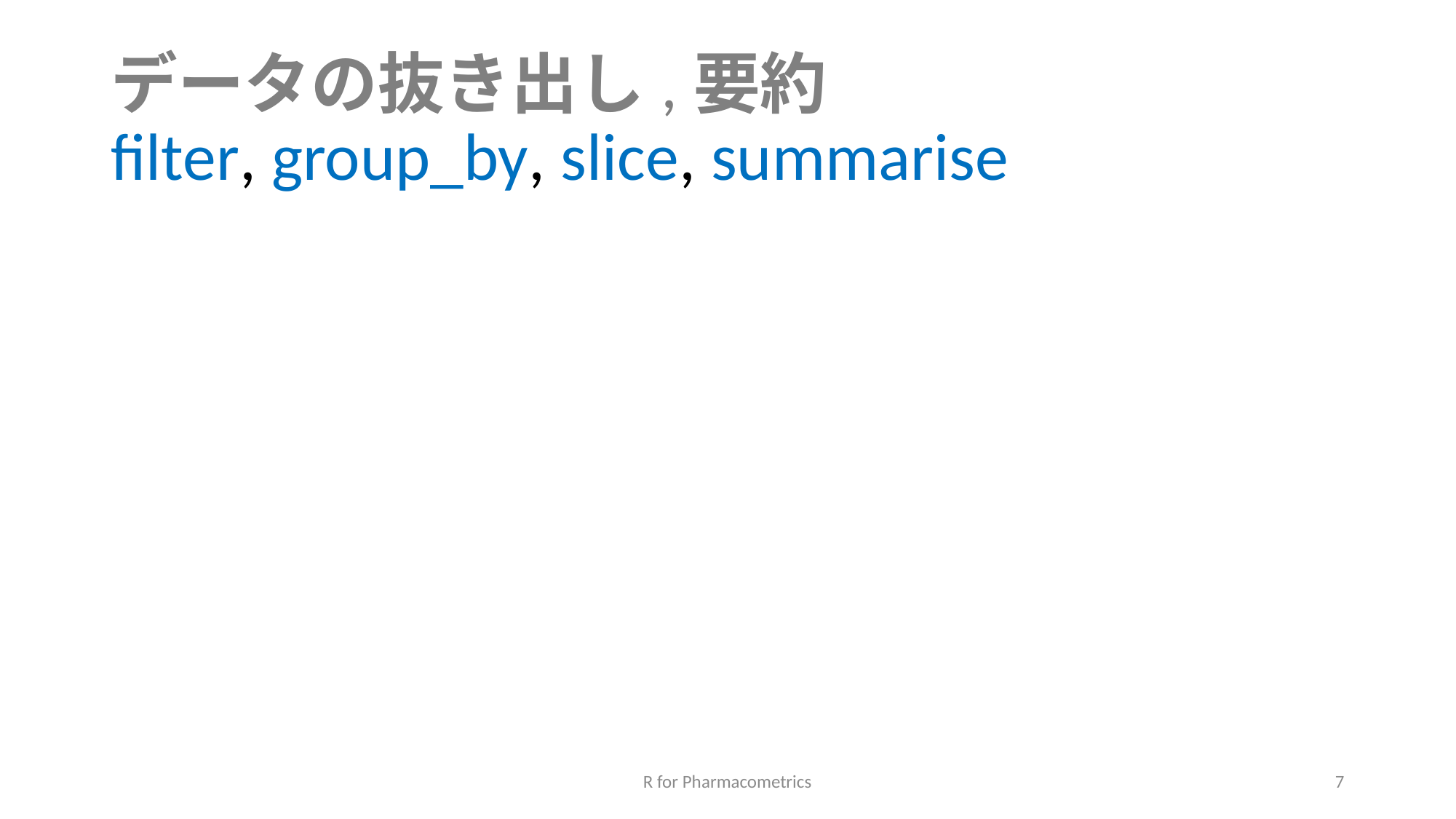

# データの抜き出し,要約 filter, group_by, slice, summarise

R for Pharmacometrics
7